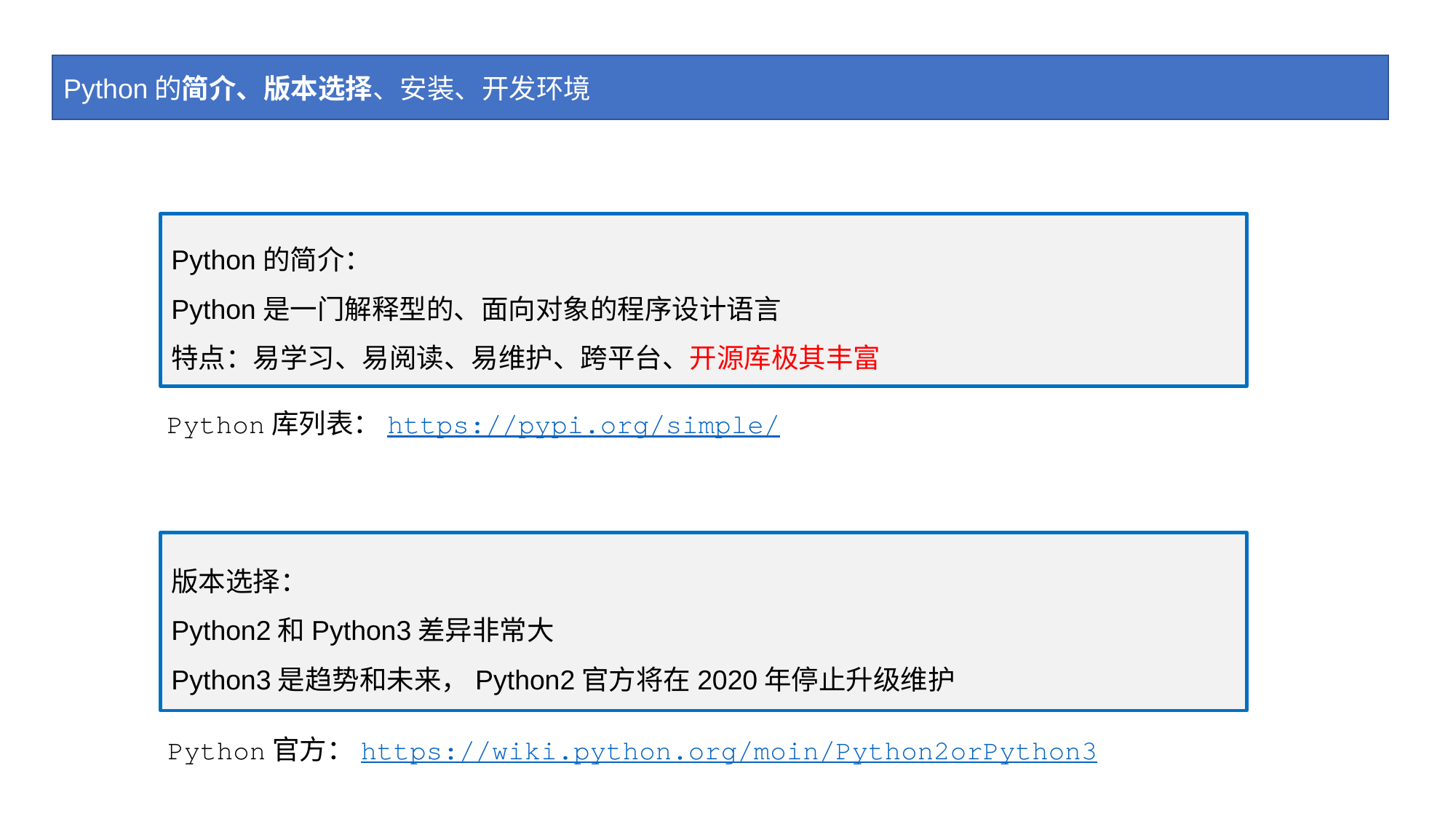

Python的简介、版本选择、安装、开发环境
Python的简介：
Python是一门解释型的、面向对象的程序设计语言
特点：易学习、易阅读、易维护、跨平台、开源库极其丰富
Python库列表：https://pypi.org/simple/
版本选择：
Python2和Python3差异非常大
Python3是趋势和未来，Python2官方将在2020年停止升级维护
Python官方：https://wiki.python.org/moin/Python2orPython3